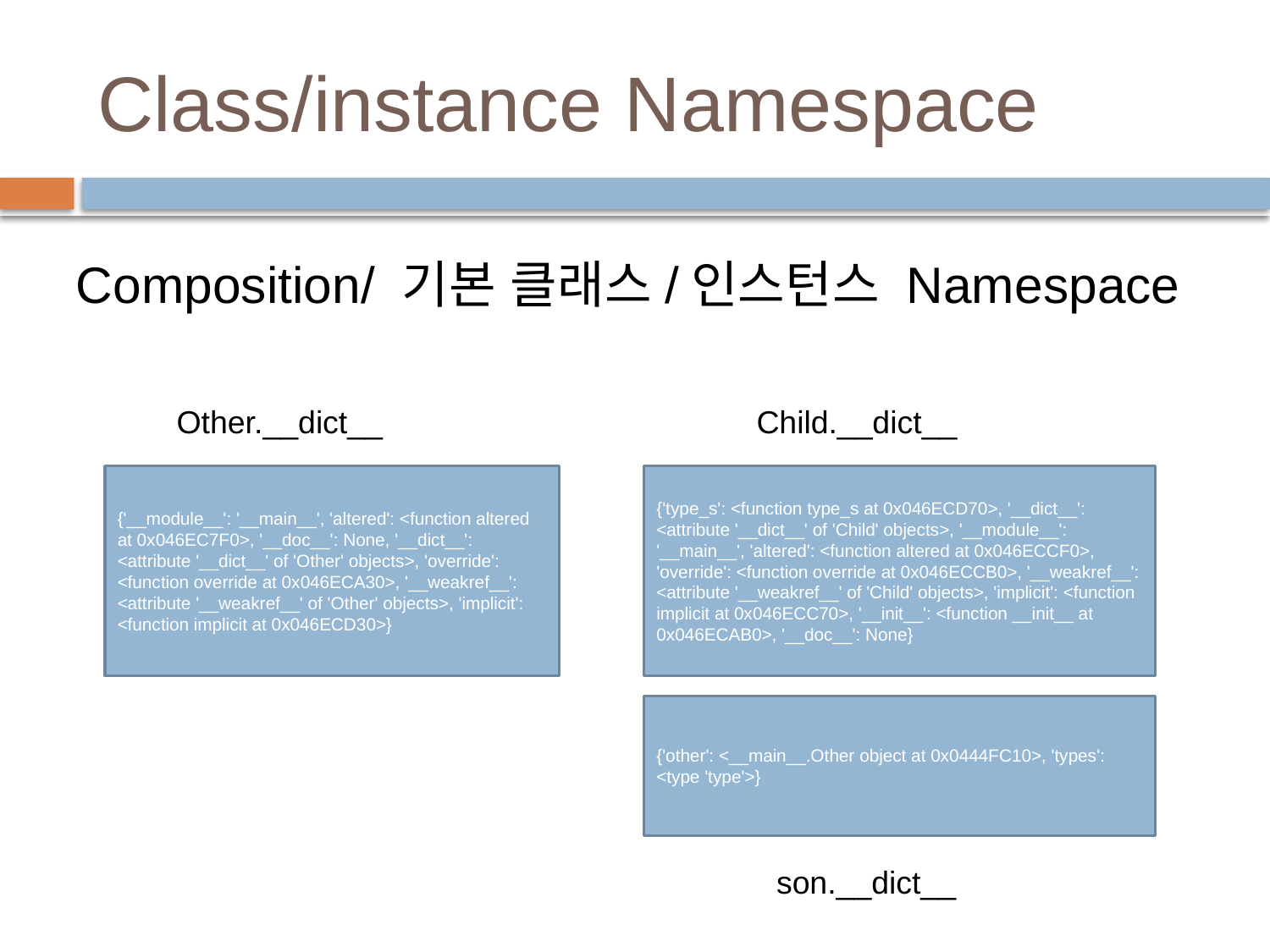

# Class/instance Namespace
Composition/ 기본 클래스/인스턴스 Namespace
Other.__dict__
Child.__dict__
{'__module__': '__main__', 'altered': <function altered at 0x046EC7F0>, '__doc__': None, '__dict__': <attribute '__dict__' of 'Other' objects>, 'override': <function override at 0x046ECA30>, '__weakref__': <attribute '__weakref__' of 'Other' objects>, 'implicit': <function implicit at 0x046ECD30>}
{'type_s': <function type_s at 0x046ECD70>, '__dict__': <attribute '__dict__' of 'Child' objects>, '__module__': '__main__', 'altered': <function altered at 0x046ECCF0>, 'override': <function override at 0x046ECCB0>, '__weakref__': <attribute '__weakref__' of 'Child' objects>, 'implicit': <function implicit at 0x046ECC70>, '__init__': <function __init__ at 0x046ECAB0>, '__doc__': None}
{'other': <__main__.Other object at 0x0444FC10>, 'types': <type 'type'>}
 son.__dict__